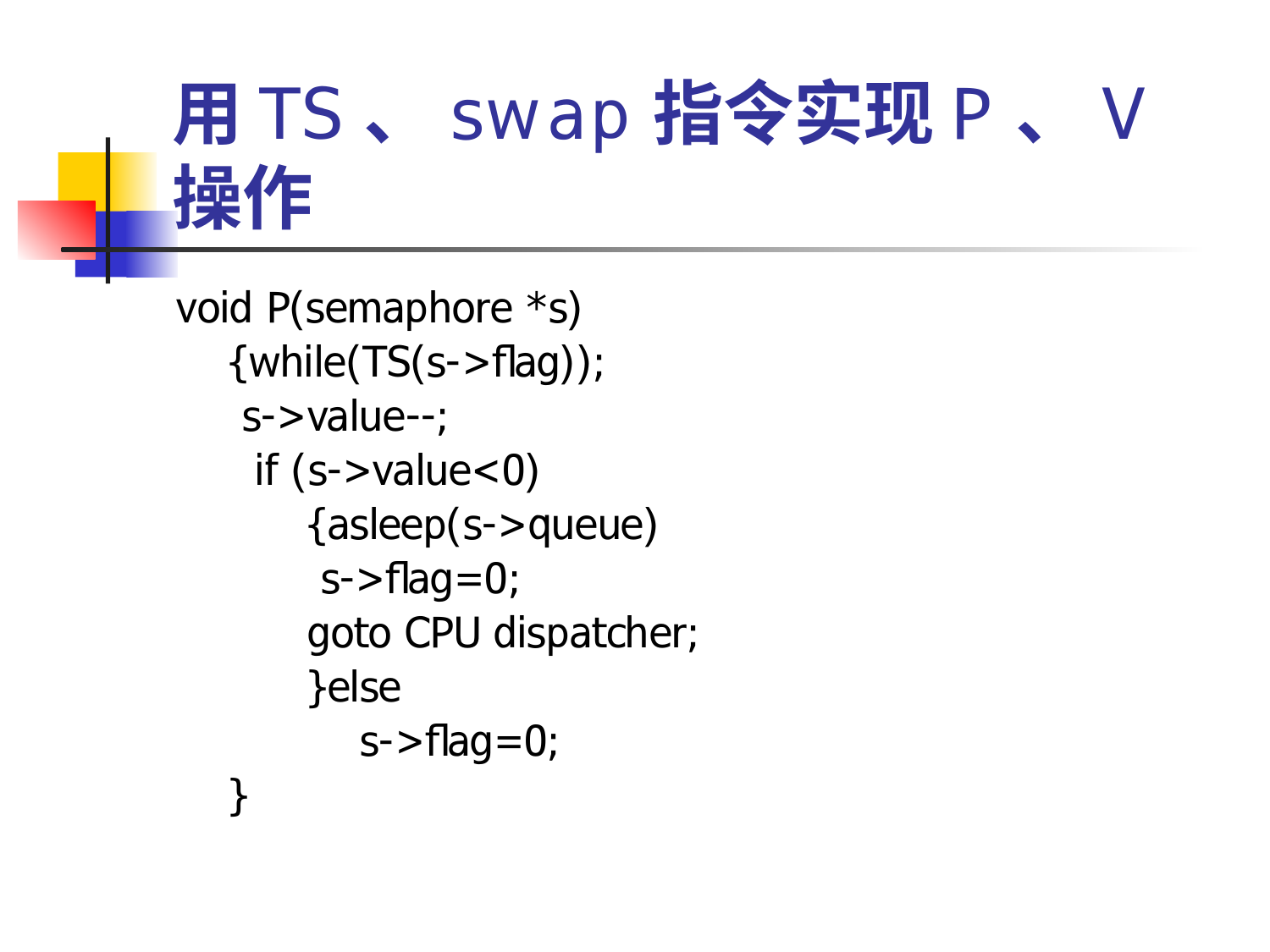

# 用TS、swap指令实现P、V操作
void P(semaphore *s)
    {while(TS(s->flag));
     s->value--;
      if (s->value<0)
          {asleep(s->queue)
           s->flag=0;
          goto CPU dispatcher;
          }else
              s->flag=0;
    }